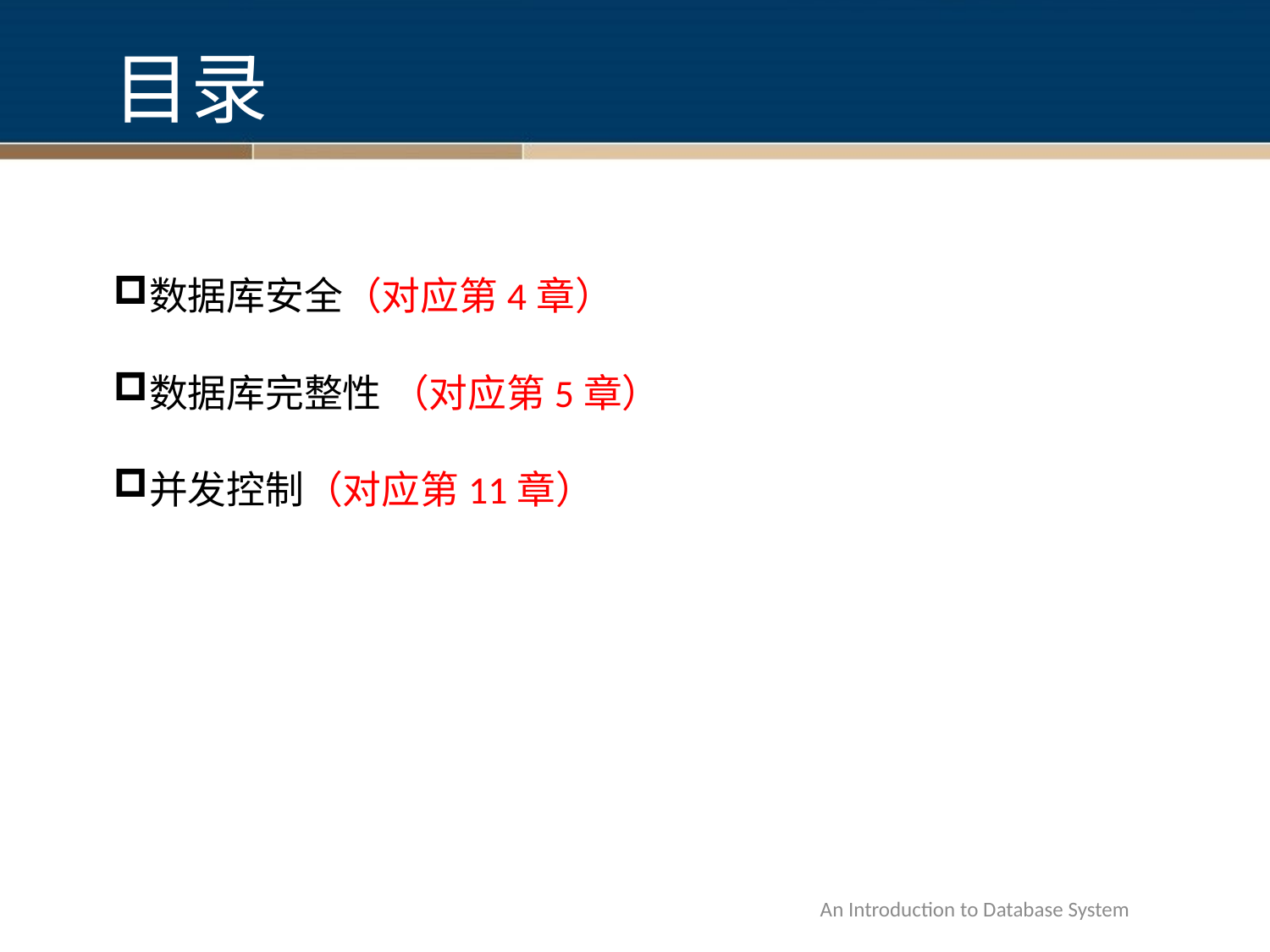

# 目录
数据库安全（对应第4章）
数据库完整性 （对应第5章）
并发控制（对应第11章）

An Introduction to Database System